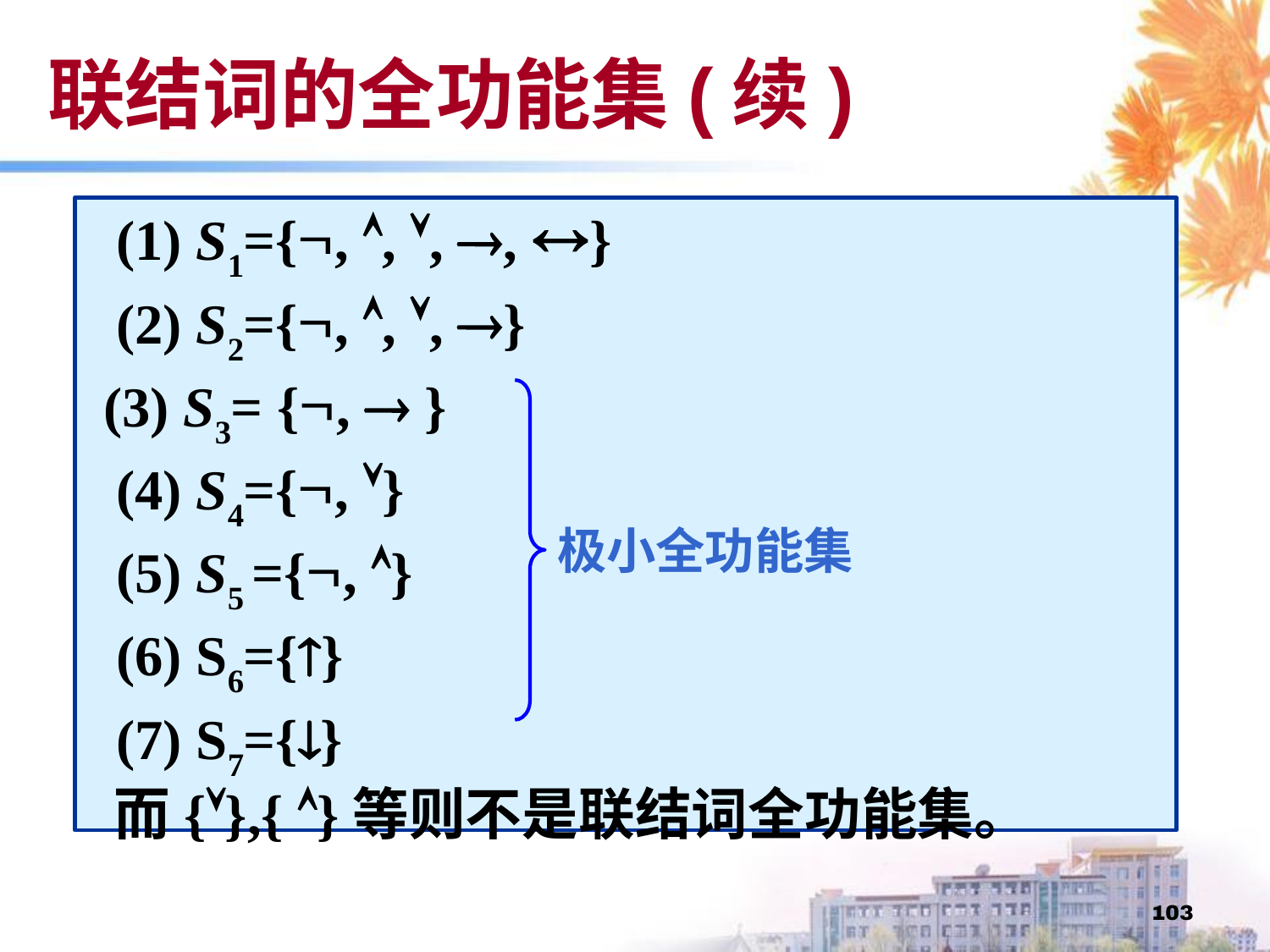

联结词的全功能集(续)
  (1) S1={¬, ∧, ∨, →, ↔}
  (2) S2={¬, ∧, ∨, →}
 (3) S3= {¬, → }
  (4) S4={¬, ∨}
  (5) S5 ={¬, ∧}
  (6) S6={↑}
  (7) S7={↓}
 而{∨},{ ∧}等则不是联结词全功能集。

极小全功能集
103